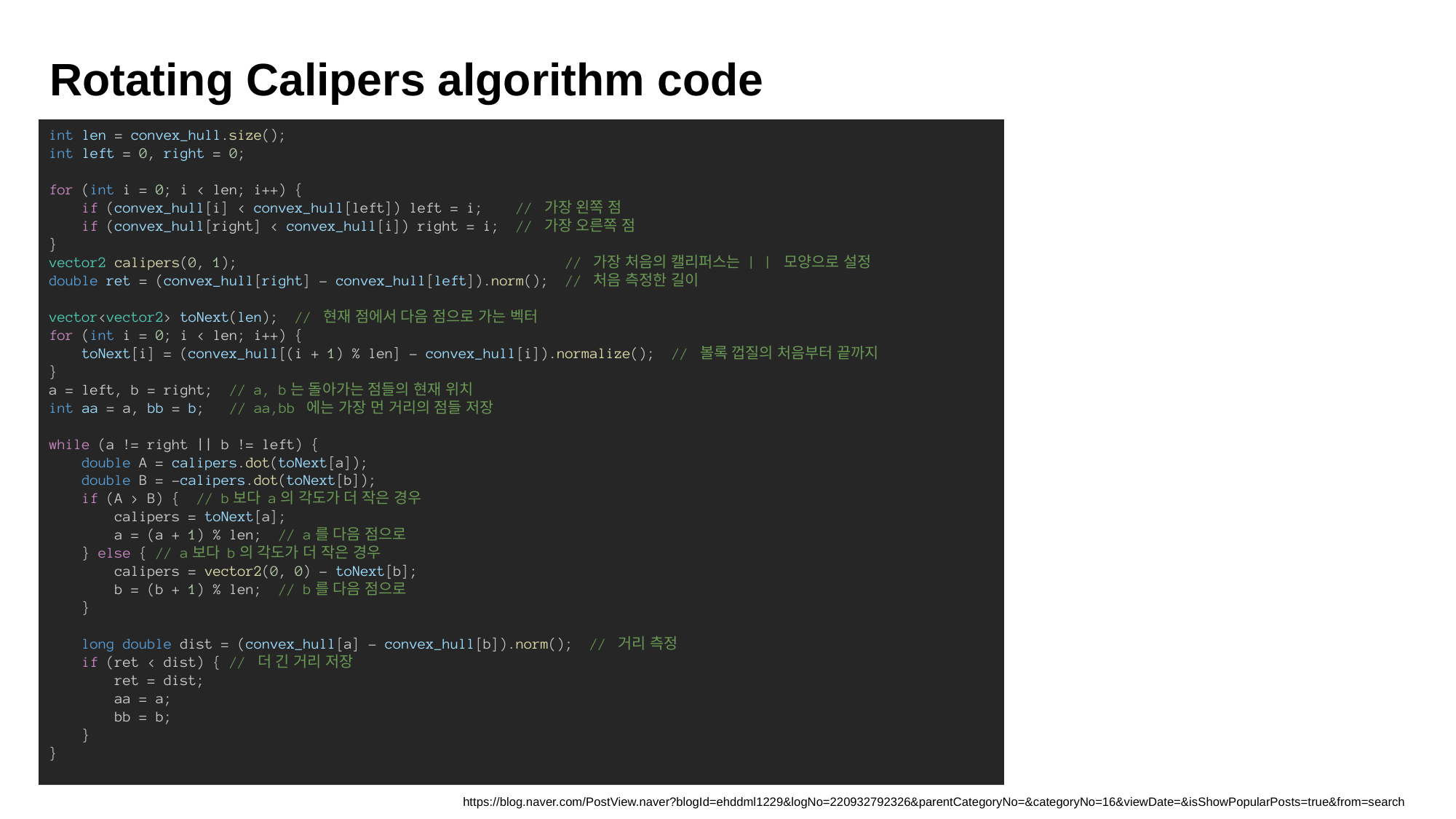

# Rotating Calipers algorithm code
int len = convex_hull.size();
int left = 0, right = 0;
for (int i = 0; i < len; i++) {
    if (convex_hull[i] < convex_hull[left]) left = i;    // 가장 왼쪽 점
    if (convex_hull[right] < convex_hull[i]) right = i;  // 가장 오른쪽 점
}
vector2 calipers(0, 1);                                        // 가장 처음의 캘리퍼스는 | | 모양으로 설정
double ret = (convex_hull[right] - convex_hull[left]).norm();  // 처음 측정한 길이
vector<vector2> toNext(len);  // 현재 점에서 다음 점으로 가는 벡터
for (int i = 0; i < len; i++) {
    toNext[i] = (convex_hull[(i + 1) % len] - convex_hull[i]).normalize();  // 볼록 껍질의 처음부터 끝까지
}
a = left, b = right;  // a, b는 돌아가는 점들의 현재 위치
int aa = a, bb = b;   // aa,bb 에는 가장 먼 거리의 점들 저장

while (a != right || b != left) {
    double A = calipers.dot(toNext[a]);
    double B = -calipers.dot(toNext[b]);
    if (A > B) {  // b보다 a의 각도가 더 작은 경우
        calipers = toNext[a];
        a = (a + 1) % len;  // a를 다음 점으로
    } else { // a보다 b의 각도가 더 작은 경우
        calipers = vector2(0, 0) - toNext[b];
        b = (b + 1) % len;  // b를 다음 점으로
    }
    long double dist = (convex_hull[a] - convex_hull[b]).norm();  // 거리 측정
    if (ret < dist) { // 더 긴 거리 저장
        ret = dist;
        aa = a;
        bb = b;
    }
}

https://blog.naver.com/PostView.naver?blogId=ehddml1229&logNo=220932792326&parentCategoryNo=&categoryNo=16&viewDate=&isShowPopularPosts=true&from=search